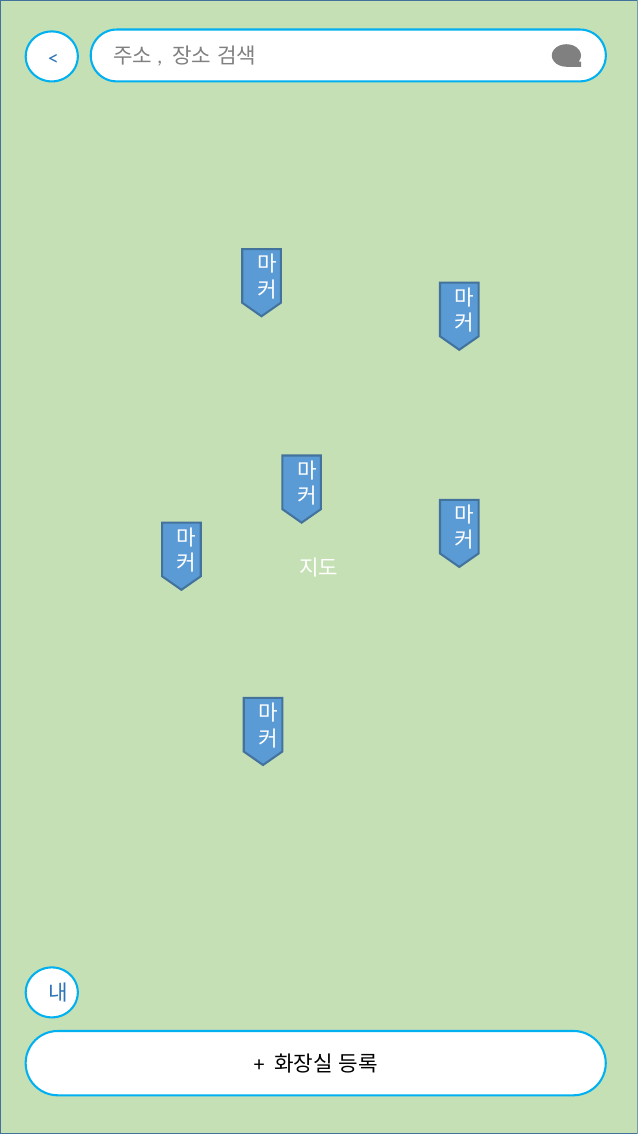

지도
주소, 장소 검색
<

마커
마커
마커
마커
마커
마커
내
+ 화장실 등록